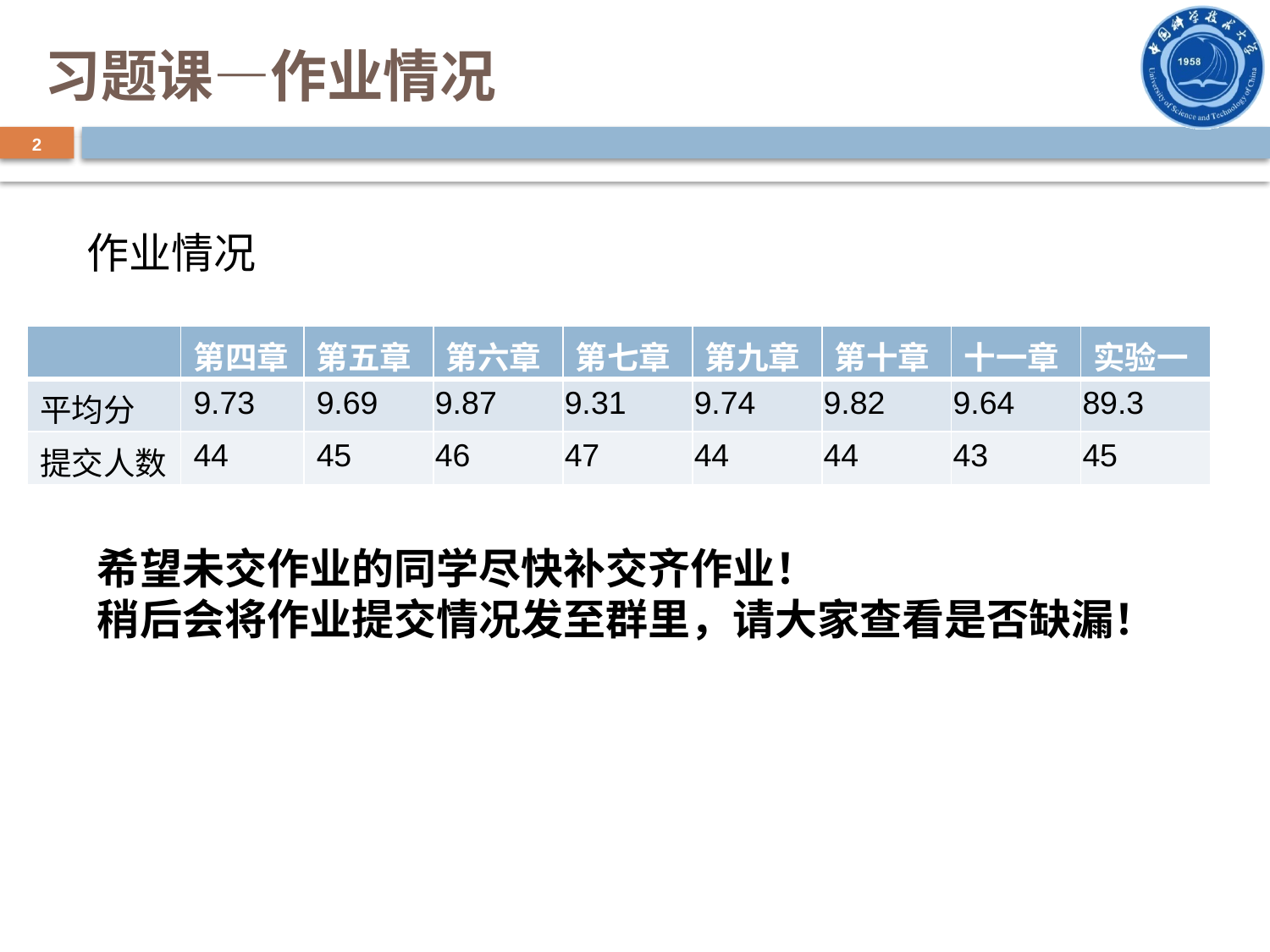

# 习题课—作业情况
2
作业情况
|  | 第四章 | 第五章 | 第六章 | 第七章 | 第九章 | 第十章 | 十一章 | 实验一 |
| --- | --- | --- | --- | --- | --- | --- | --- | --- |
| 平均分 | 9.73 | 9.69 | 9.87 | 9.31 | 9.74 | 9.82 | 9.64 | 89.3 |
| 提交人数 | 44 | 45 | 46 | 47 | 44 | 44 | 43 | 45 |
希望未交作业的同学尽快补交齐作业！
稍后会将作业提交情况发至群里，请大家查看是否缺漏！